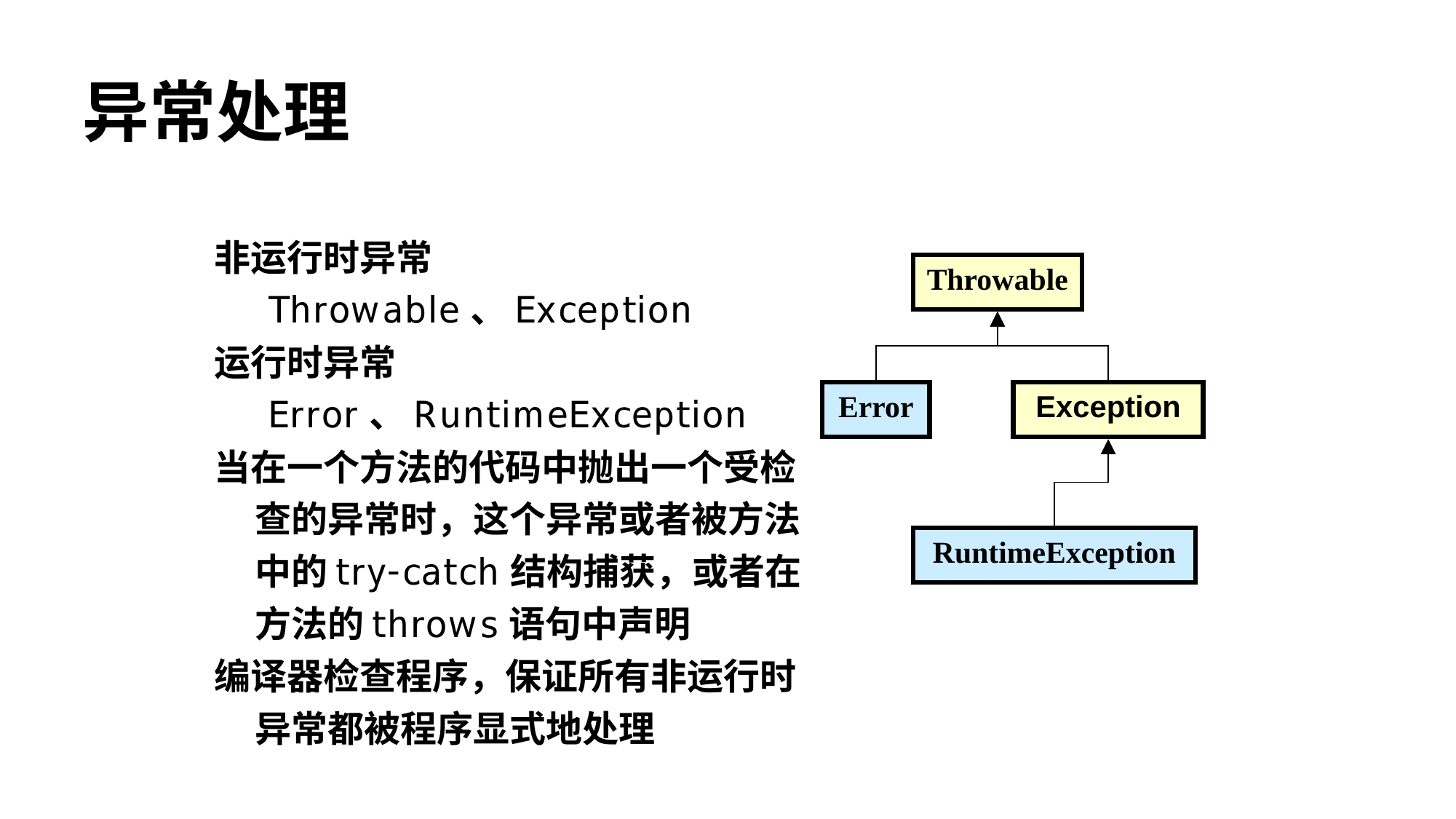

异常处理
非运行时异常
Throwable、Exception
运行时异常
Error、RuntimeException
当在一个方法的代码中抛出一个受检查的异常时，这个异常或者被方法中的try-catch结构捕获，或者在方法的throws语句中声明
编译器检查程序，保证所有非运行时异常都被程序显式地处理
Throwable

Error
Exception

RuntimeException